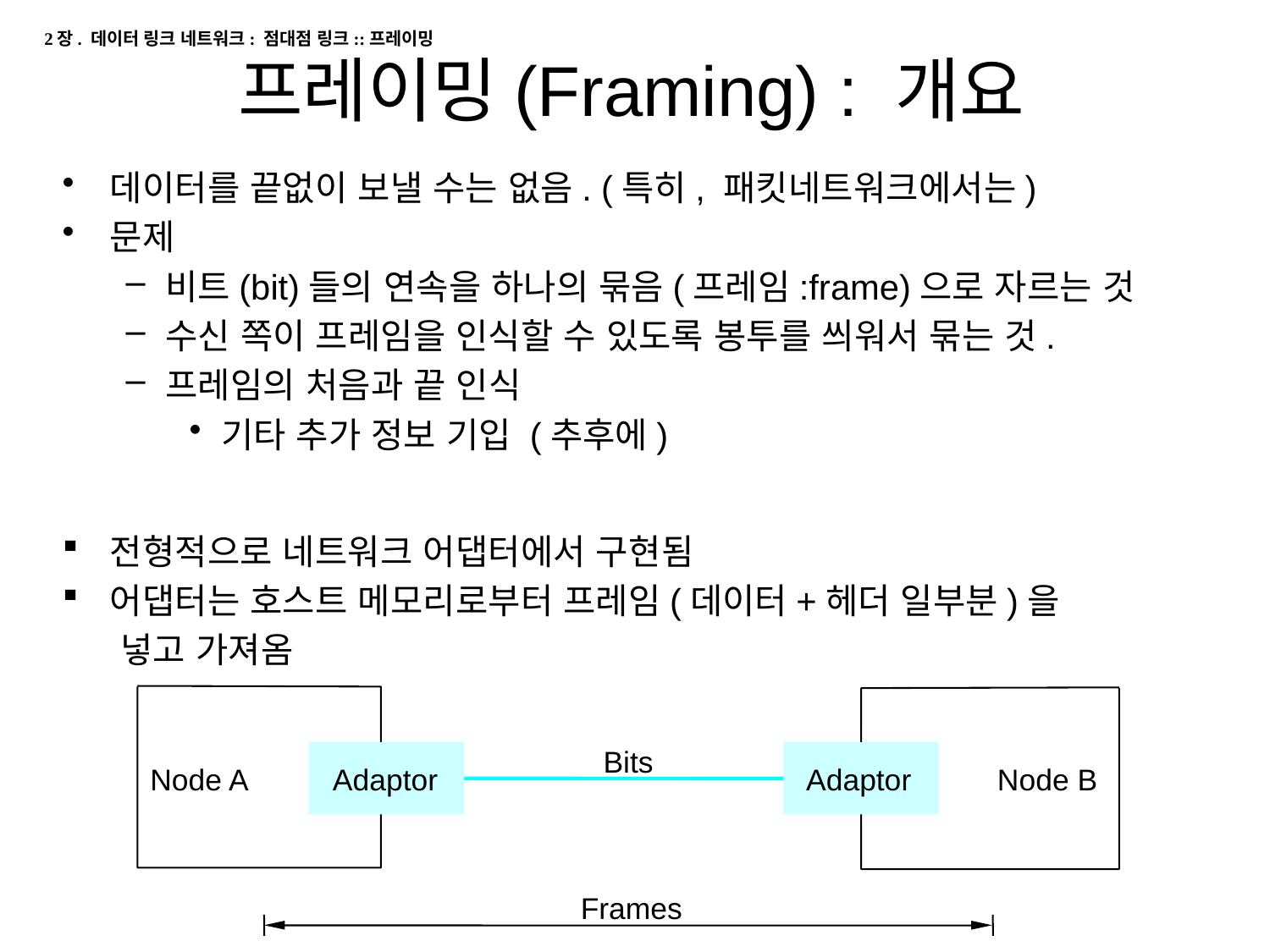

2장. 데이터 링크 네트워크: 점대점 링크::프레이밍
# 프레이밍(Framing) : 개요
데이터를 끝없이 보낼 수는 없음. (특히, 패킷네트워크에서는)
문제
비트(bit)들의 연속을 하나의 묶음(프레임:frame)으로 자르는 것
수신 쪽이 프레임을 인식할 수 있도록 봉투를 씌워서 묶는 것.
프레임의 처음과 끝 인식
기타 추가 정보 기입 (추후에)

전형적으로 네트워크 어댑터에서 구현됨
어댑터는 호스트 메모리로부터 프레임(데이터+헤더 일부분)을
     넣고 가져옴

Bits
Node A
Adaptor
Adaptor
Node B

Frames